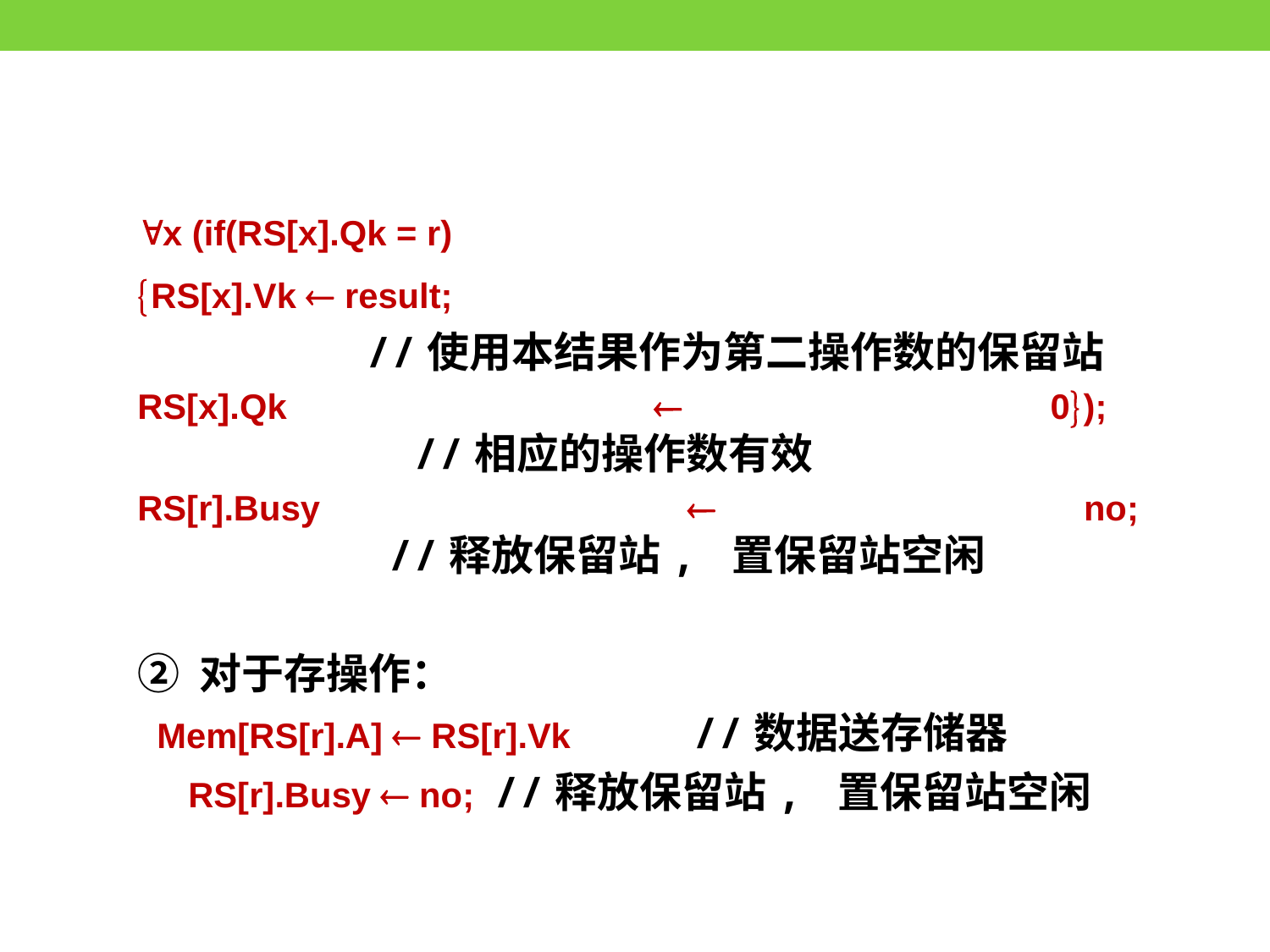

85
∀x (if(RS[x].Qk = r)
{RS[x].Vk ← result;
         //使用本结果作为第二操作数的保留站
RS[x].Qk ← 0});
         //相应的操作数有效
RS[r].Busy ← no;
        //释放保留站, 置保留站空闲

② 对于存操作：
  Mem[RS[r].A] ← RS[r].Vk	//数据送存储器
  RS[r].Busy ← no;  //释放保留站, 置保留站空闲